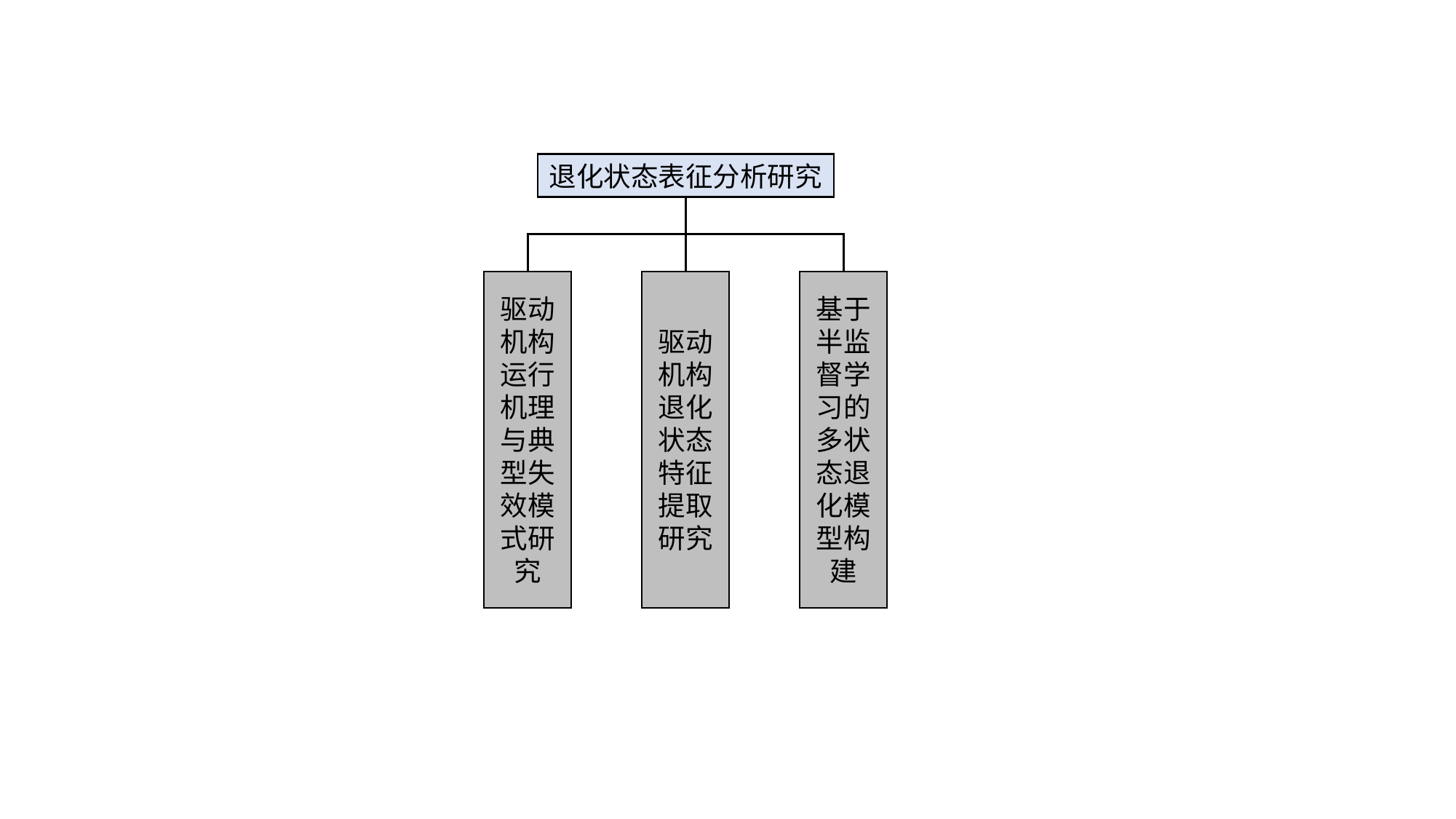

退化状态表征分析研究
驱动机构运行机理与典型失效模式研究
驱动机构退化状态特征提取研究
基于半监督学习的多状态退化模型构建